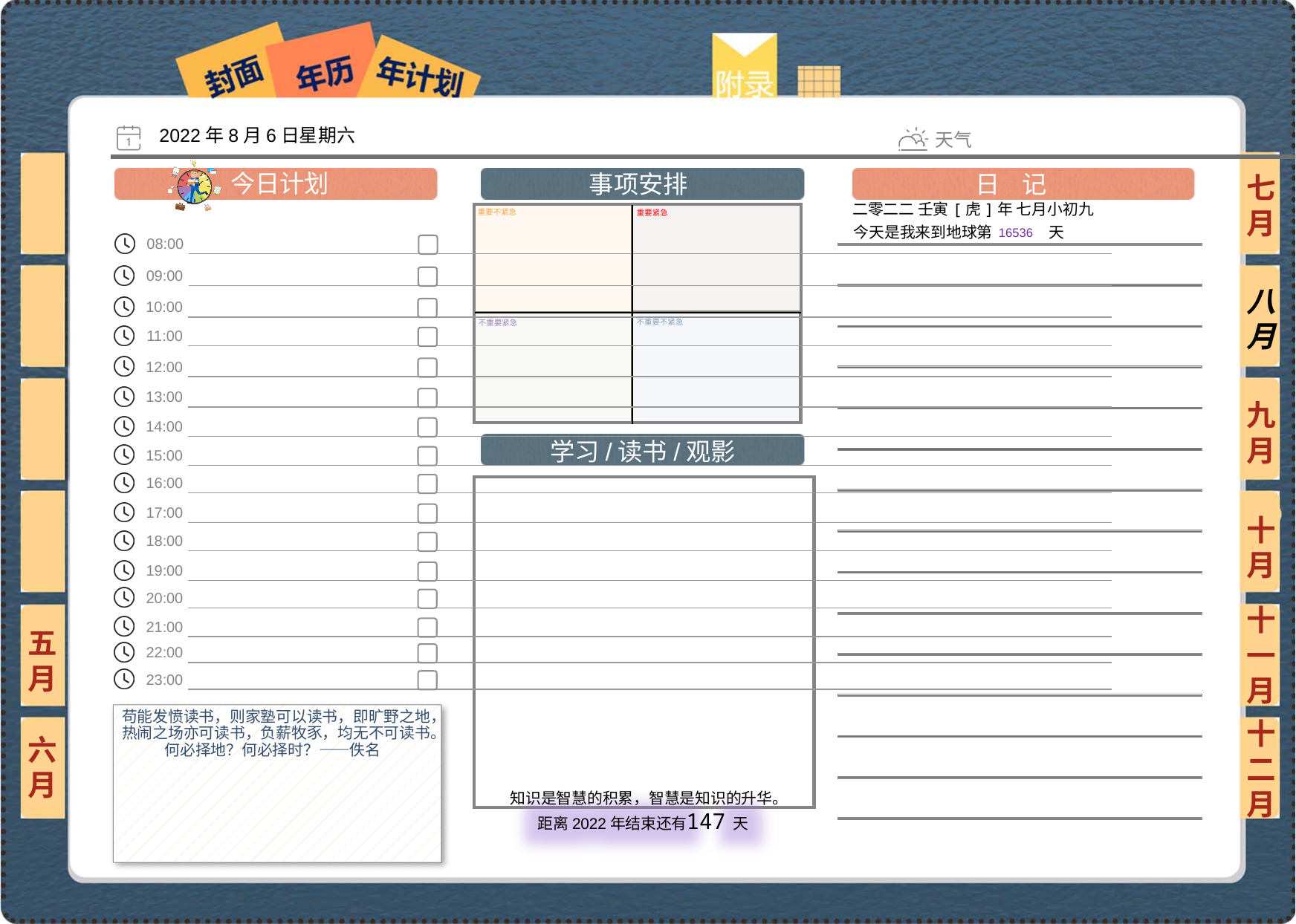

2022年8月6日星期六
七月
二零二二 壬寅[虎]年 七月小初九
16536
八月
九月
十月
十一月
五月
苟能发愤读书，则家塾可以读书，即旷野之地，热闹之场亦可读书，负薪牧豕，均无不可读书。何必择地？何必择时？——佚名

六月
十二月
147
 知识是智慧的积累，智慧是知识的升华。